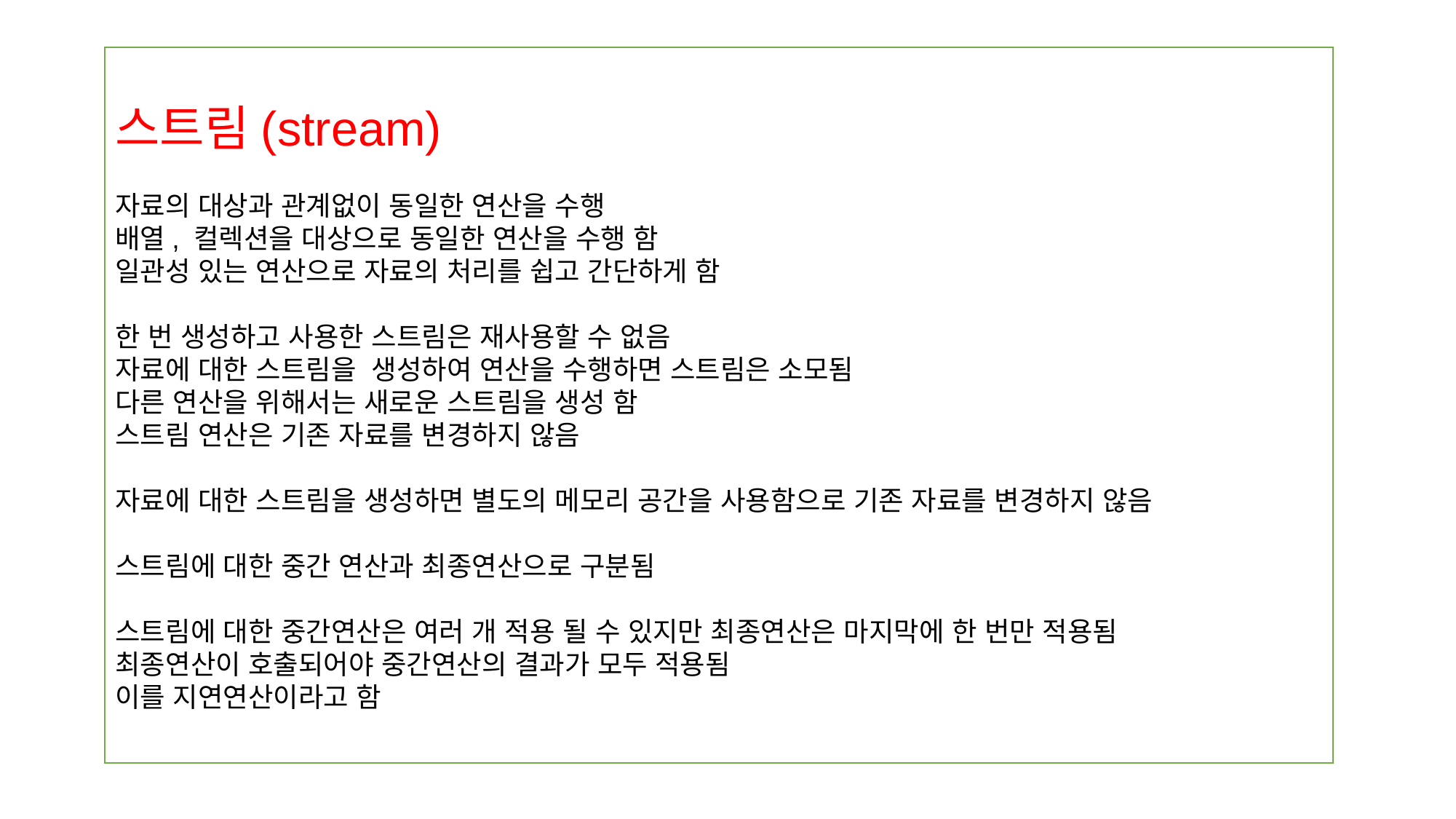

스트림(stream)

자료의 대상과 관계없이 동일한 연산을 수행
배열, 컬렉션을 대상으로 동일한 연산을 수행 함
일관성 있는 연산으로 자료의 처리를 쉽고 간단하게 함

한 번 생성하고 사용한 스트림은 재사용할 수 없음
자료에 대한 스트림을  생성하여 연산을 수행하면 스트림은 소모됨
다른 연산을 위해서는 새로운 스트림을 생성 함
스트림 연산은 기존 자료를 변경하지 않음

자료에 대한 스트림을 생성하면 별도의 메모리 공간을 사용함으로 기존 자료를 변경하지 않음

스트림에 대한 중간 연산과 최종연산으로 구분됨

스트림에 대한 중간연산은 여러 개 적용 될 수 있지만 최종연산은 마지막에 한 번만 적용됨
최종연산이 호출되어야 중간연산의 결과가 모두 적용됨
이를 지연연산이라고 함